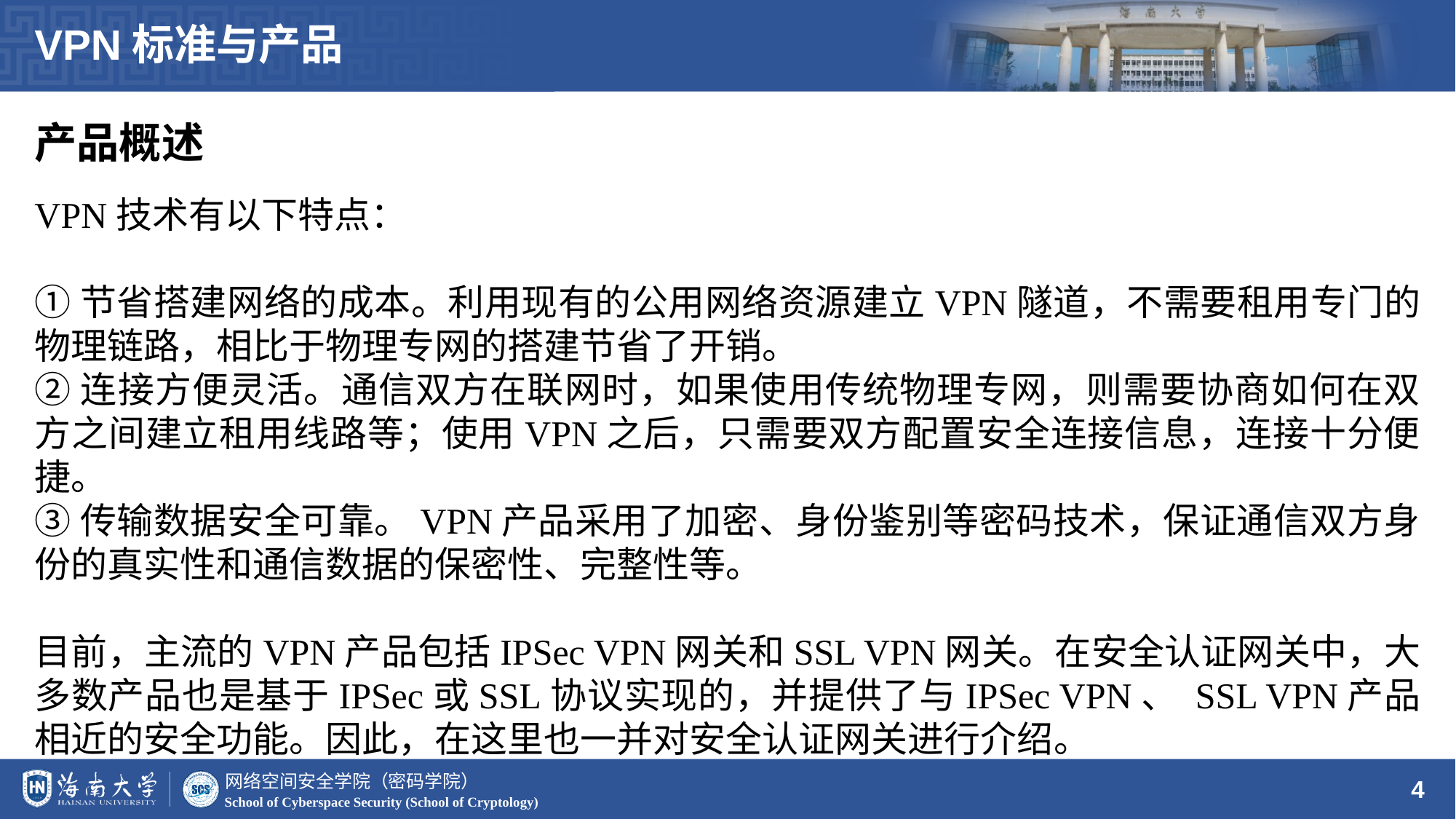

VPN标准与产品
产品概述
VPN技术有以下特点：

①节省搭建网络的成本。利用现有的公用网络资源建立VPN隧道，不需要租用专门的物理链路，相比于物理专网的搭建节省了开销。
②连接方便灵活。通信双方在联网时，如果使用传统物理专网，则需要协商如何在双方之间建立租用线路等；使用VPN之后，只需要双方配置安全连接信息，连接十分便捷。
③传输数据安全可靠。VPN产品采用了加密、身份鉴别等密码技术，保证通信双方身份的真实性和通信数据的保密性、完整性等。

目前，主流的VPN产品包括IPSec VPN网关和SSL VPN网关。在安全认证网关中，大多数产品也是基于IPSec或SSL协议实现的，并提供了与IPSec VPN、 SSL VPN产品相近的安全功能。因此，在这里也一并对安全认证网关进行介绍。

4